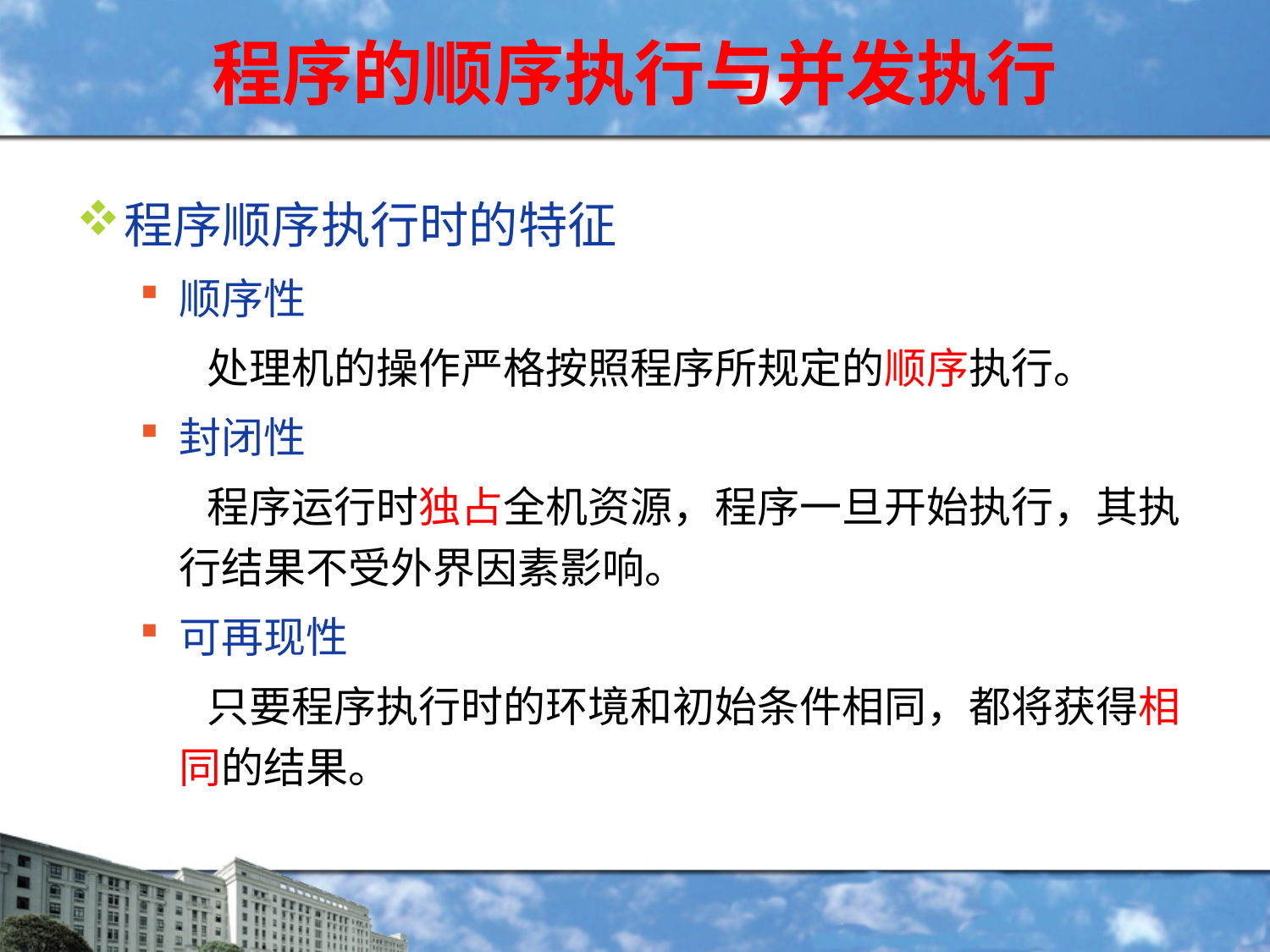

# 程序的顺序执行与并发执行
程序顺序执行时的特征
顺序性
      处理机的操作严格按照程序所规定的顺序执行。
封闭性
      程序运行时独占全机资源，程序一旦开始执行，其执行结果不受外界因素影响。
可再现性
      只要程序执行时的环境和初始条件相同，都将获得相同的结果。